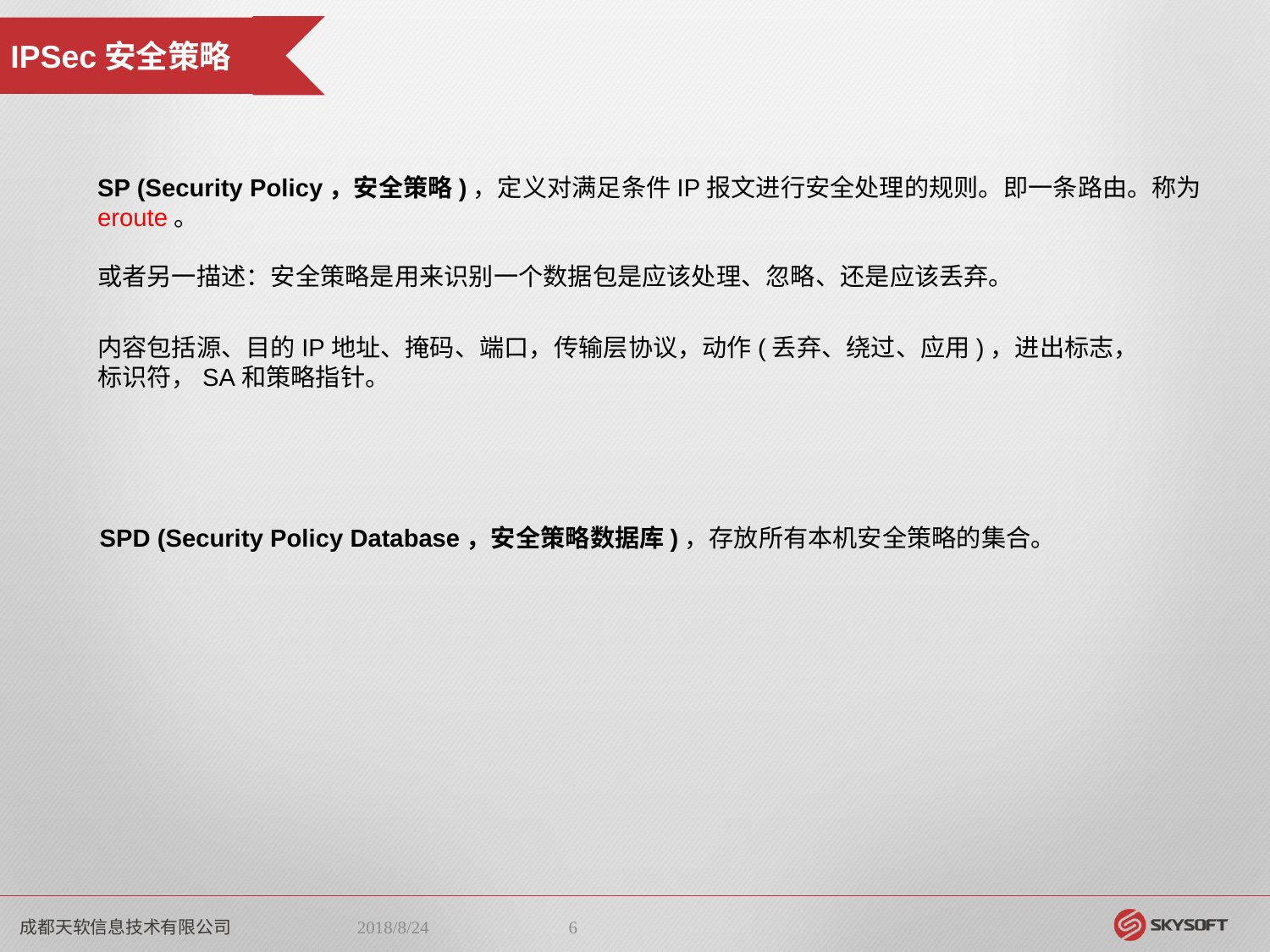

IPSec安全策略

SP (Security Policy，安全策略)，定义对满足条件IP报文进行安全处理的规则。即一条路由。称为eroute。

或者另一描述：安全策略是用来识别一个数据包是应该处理、忽略、还是应该丢弃。
内容包括源、目的IP地址、掩码、端口，传输层协议，动作(丢弃、绕过、应用)，进出标志，标识符，SA和策略指针。
SPD (Security Policy Database，安全策略数据库)，存放所有本机安全策略的集合。
成都天软信息技术有限公司
2018/8/24
6